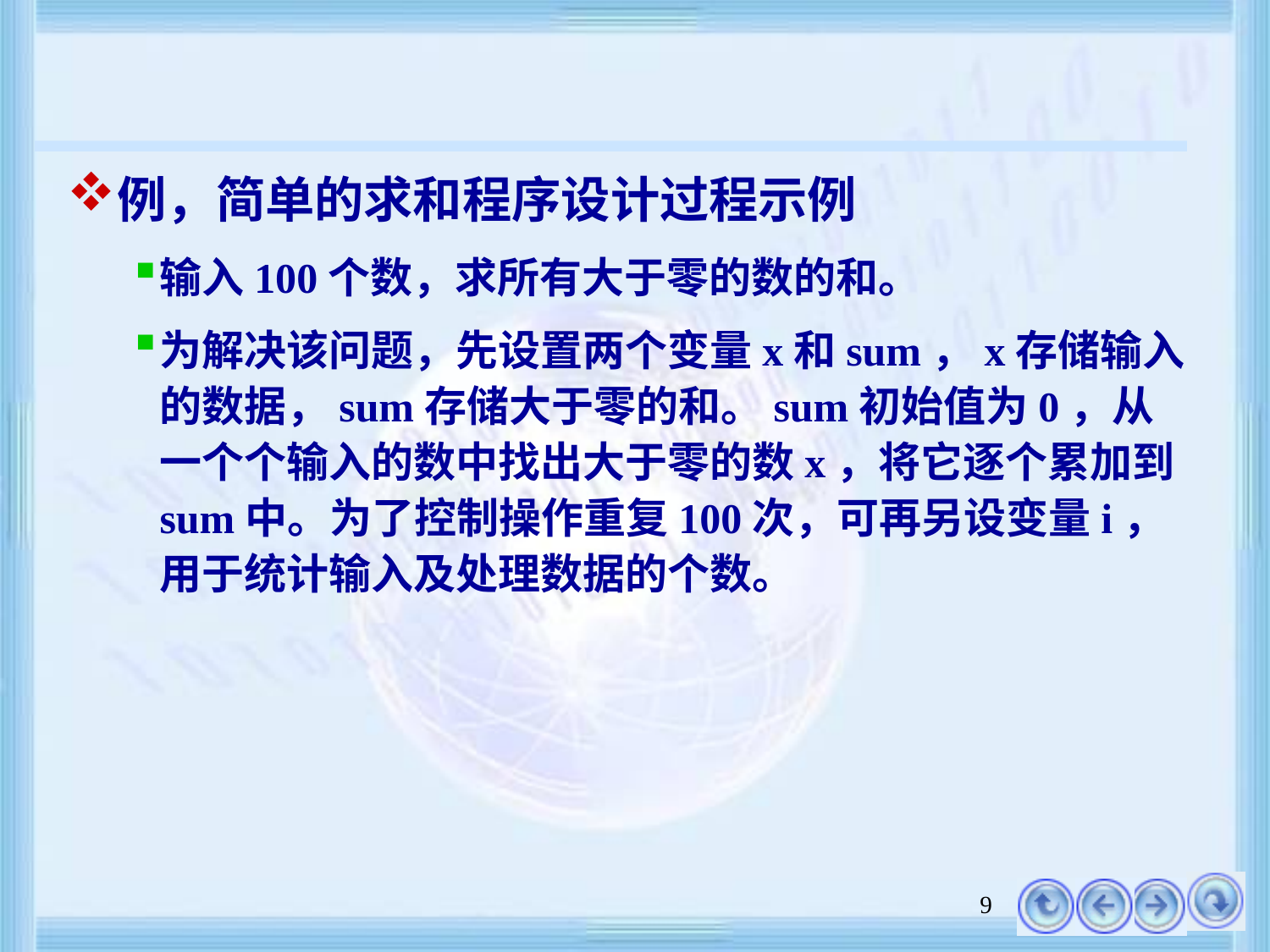

#
例，简单的求和程序设计过程示例
输入100个数，求所有大于零的数的和。
为解决该问题，先设置两个变量x和sum，x存储输入的数据，sum存储大于零的和。sum初始值为0，从一个个输入的数中找出大于零的数x，将它逐个累加到sum中。为了控制操作重复100次，可再另设变量i，用于统计输入及处理数据的个数。

9